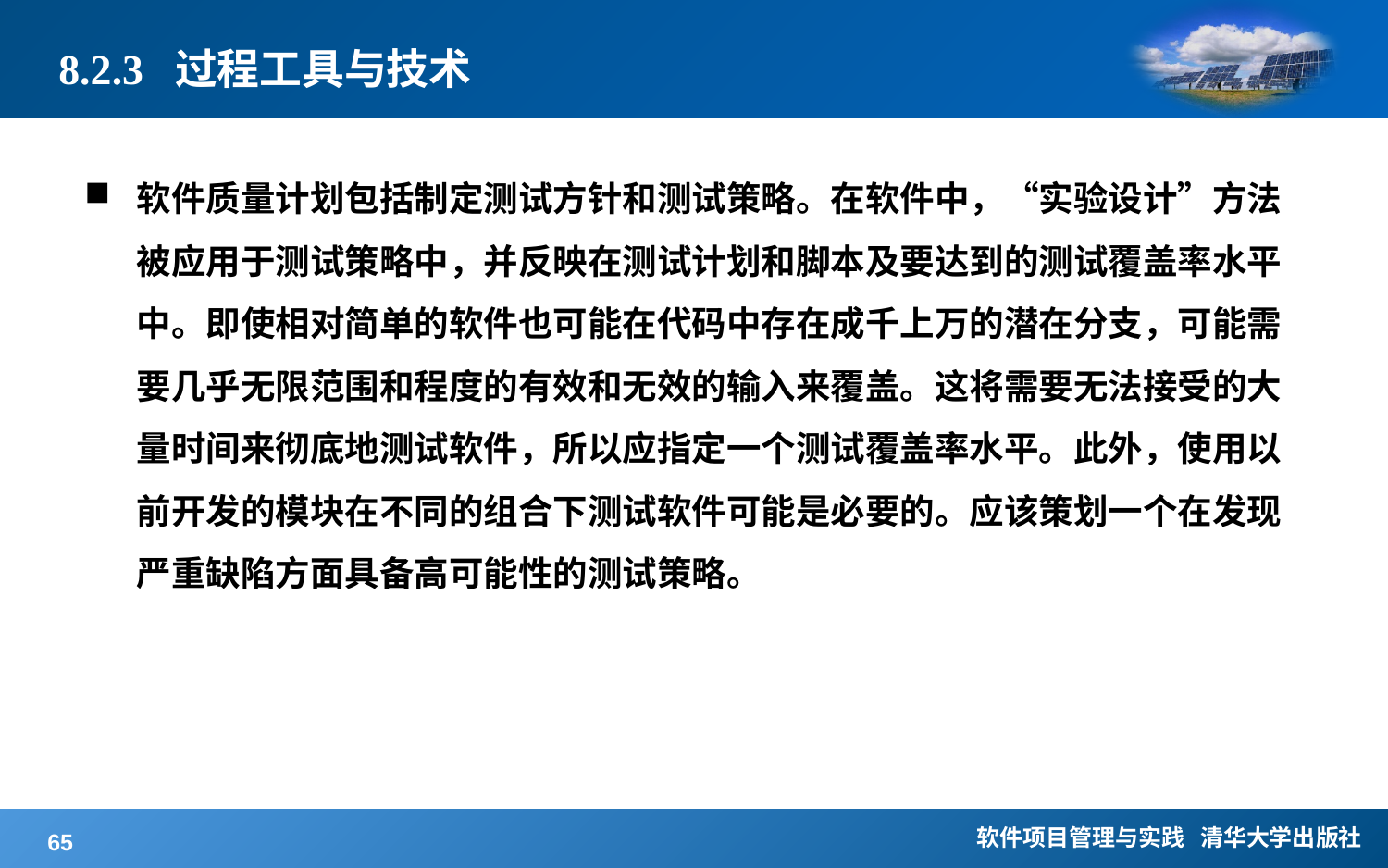

# 8.2.3  过程工具与技术
软件质量计划包括制定测试方针和测试策略。在软件中，“实验设计”方法被应用于测试策略中，并反映在测试计划和脚本及要达到的测试覆盖率水平中。即使相对简单的软件也可能在代码中存在成千上万的潜在分支，可能需要几乎无限范围和程度的有效和无效的输入来覆盖。这将需要无法接受的大量时间来彻底地测试软件，所以应指定一个测试覆盖率水平。此外，使用以前开发的模块在不同的组合下测试软件可能是必要的。应该策划一个在发现严重缺陷方面具备高可能性的测试策略。